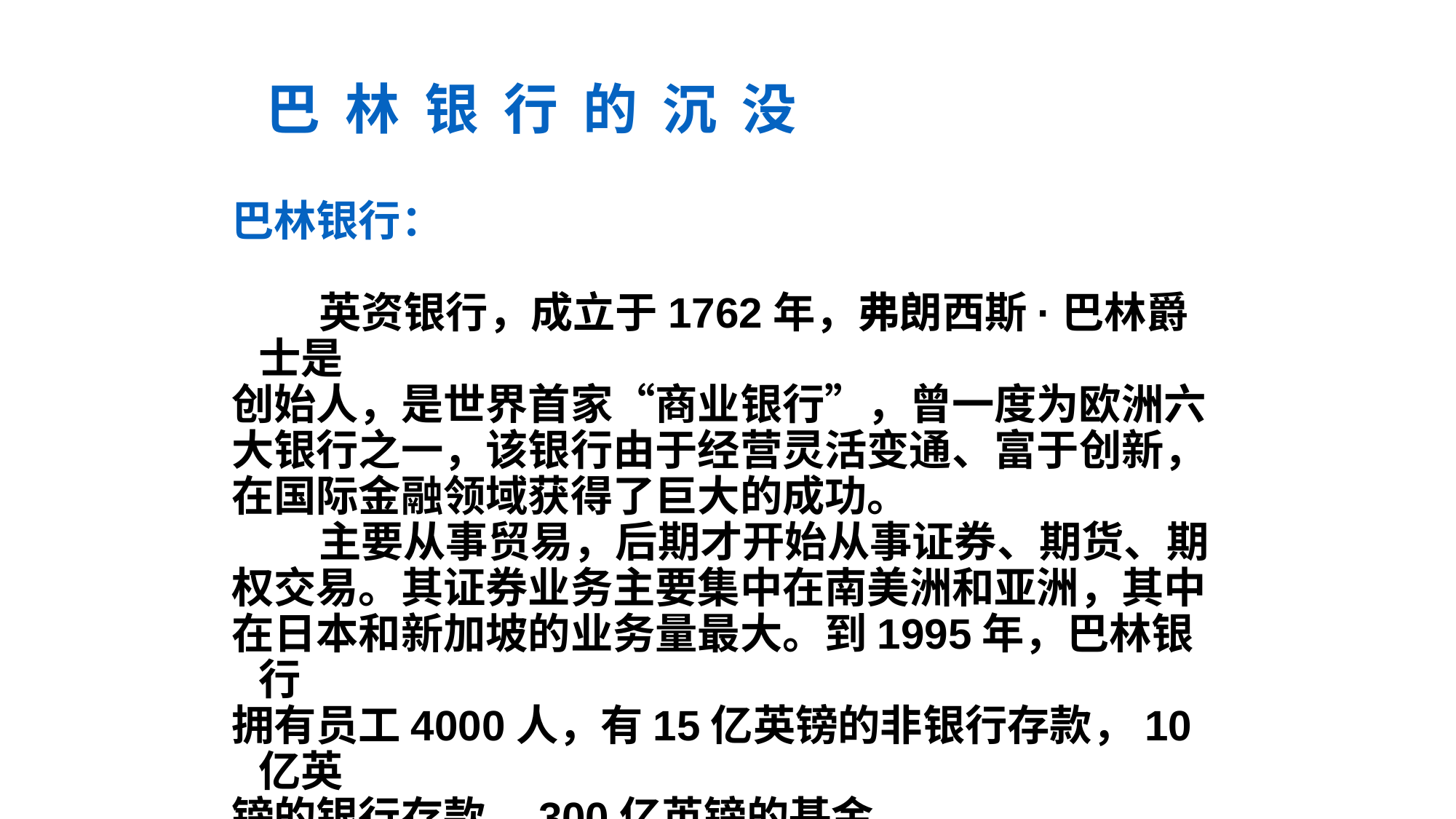

巴  林  银  行  的  沉  没
巴林银行：

        英资银行，成立于1762年，弗朗西斯·巴林爵士是
创始人，是世界首家“商业银行”，曾一度为欧洲六
大银行之一，该银行由于经营灵活变通、富于创新，
在国际金融领域获得了巨大的成功。
        主要从事贸易，后期才开始从事证券、期货、期
权交易。其证券业务主要集中在南美洲和亚洲，其中
在日本和新加坡的业务量最大。到1995年，巴林银行
拥有员工4000人，有15亿英镑的非银行存款，10亿英
镑的银行存款，300亿英镑的基金。